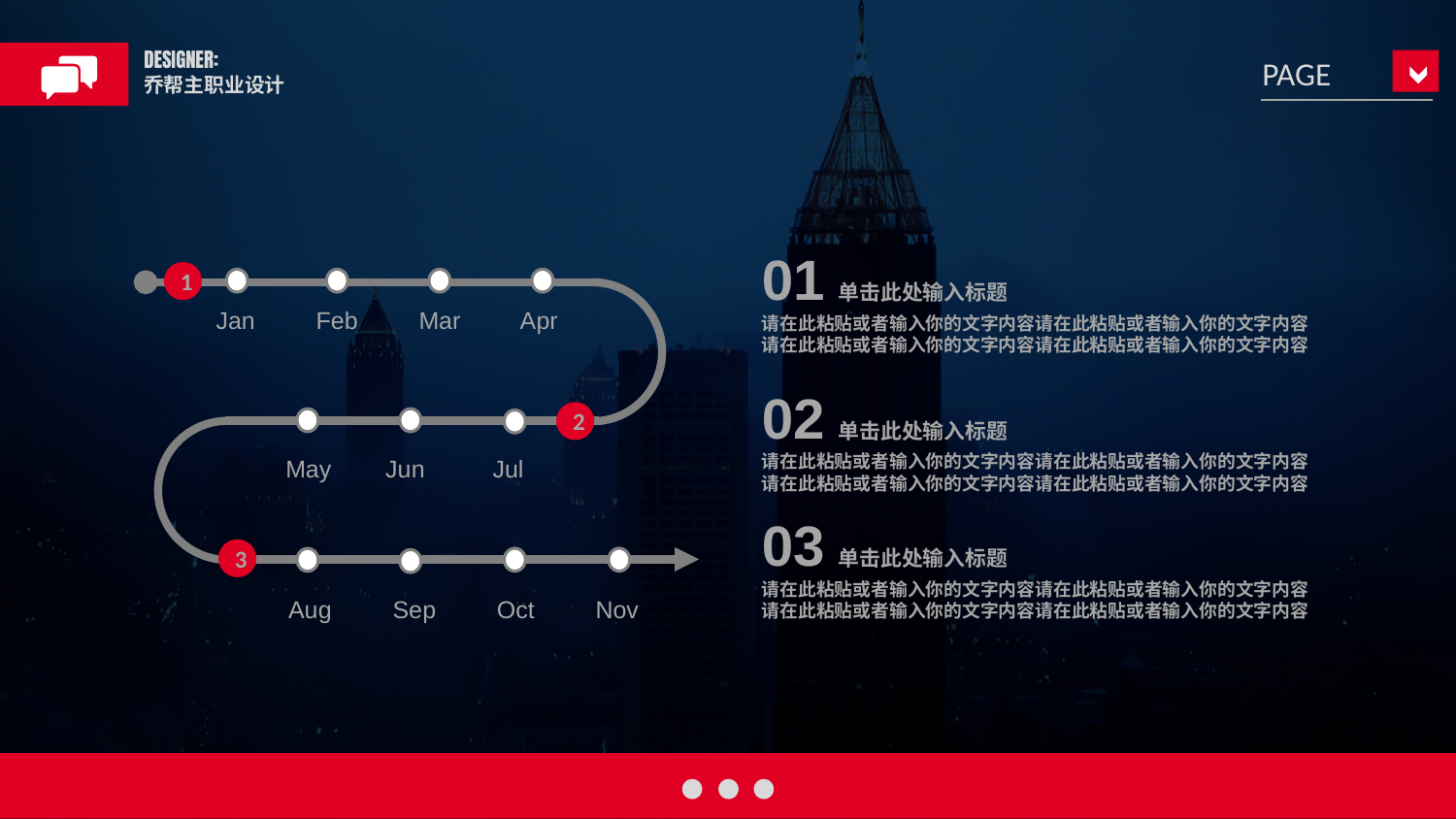

DESIGNER:
乔帮主职业设计
9
01单击此处输入标题
请在此粘贴或者输入你的文字内容请在此粘贴或者输入你的文字内容
请在此粘贴或者输入你的文字内容请在此粘贴或者输入你的文字内容
1

Jan         Feb         Mar         Apr
02单击此处输入标题
请在此粘贴或者输入你的文字内容请在此粘贴或者输入你的文字内容
请在此粘贴或者输入你的文字内容请在此粘贴或者输入你的文字内容
2

May        Jun          Jul
03单击此处输入标题
请在此粘贴或者输入你的文字内容请在此粘贴或者输入你的文字内容
请在此粘贴或者输入你的文字内容请在此粘贴或者输入你的文字内容
3

Aug         Sep         Oct         Nov